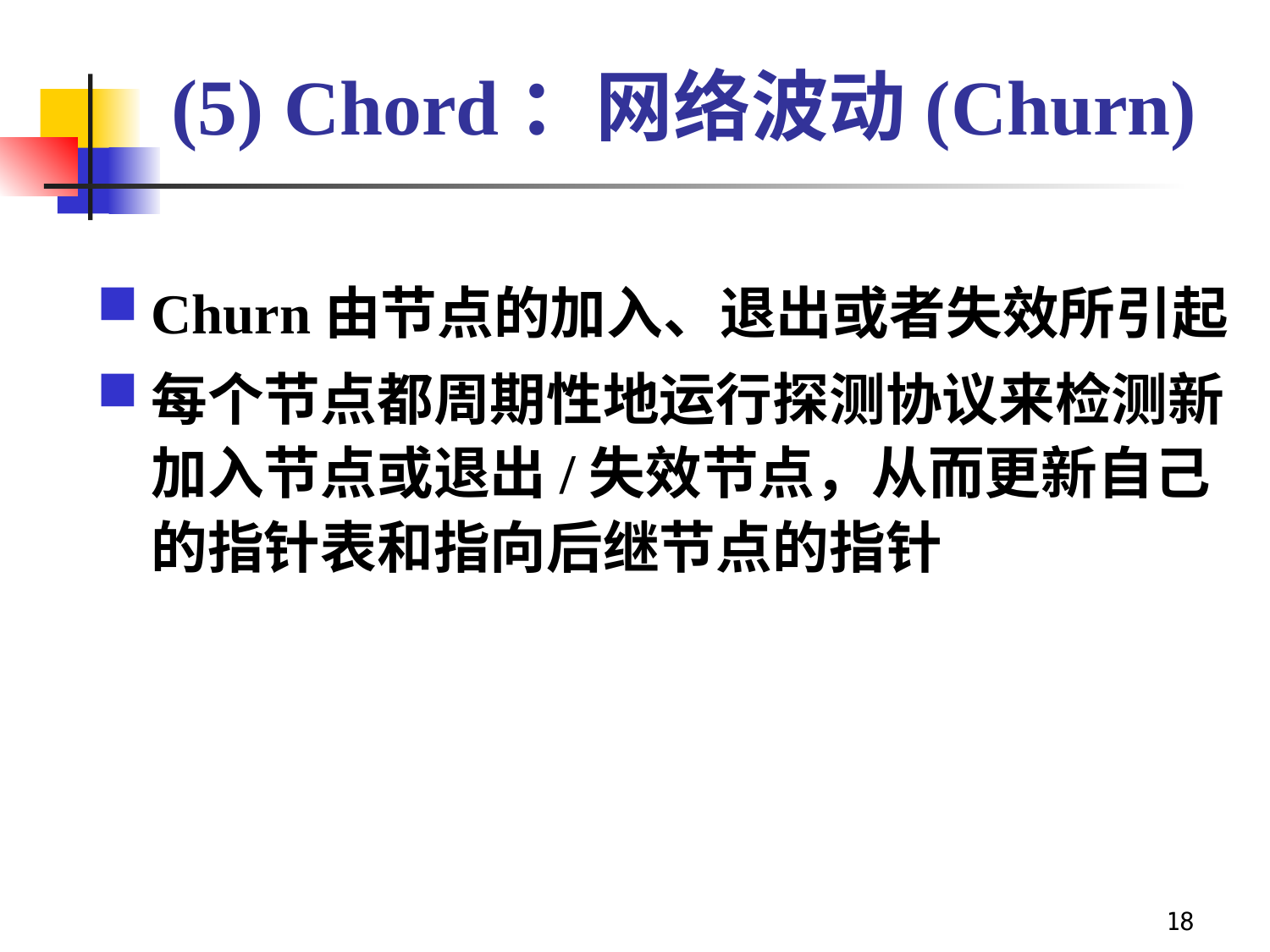

# (5) Chord：网络波动(Churn)
Churn由节点的加入、退出或者失效所引起
每个节点都周期性地运行探测协议来检测新加入节点或退出/失效节点，从而更新自己的指针表和指向后继节点的指针
18